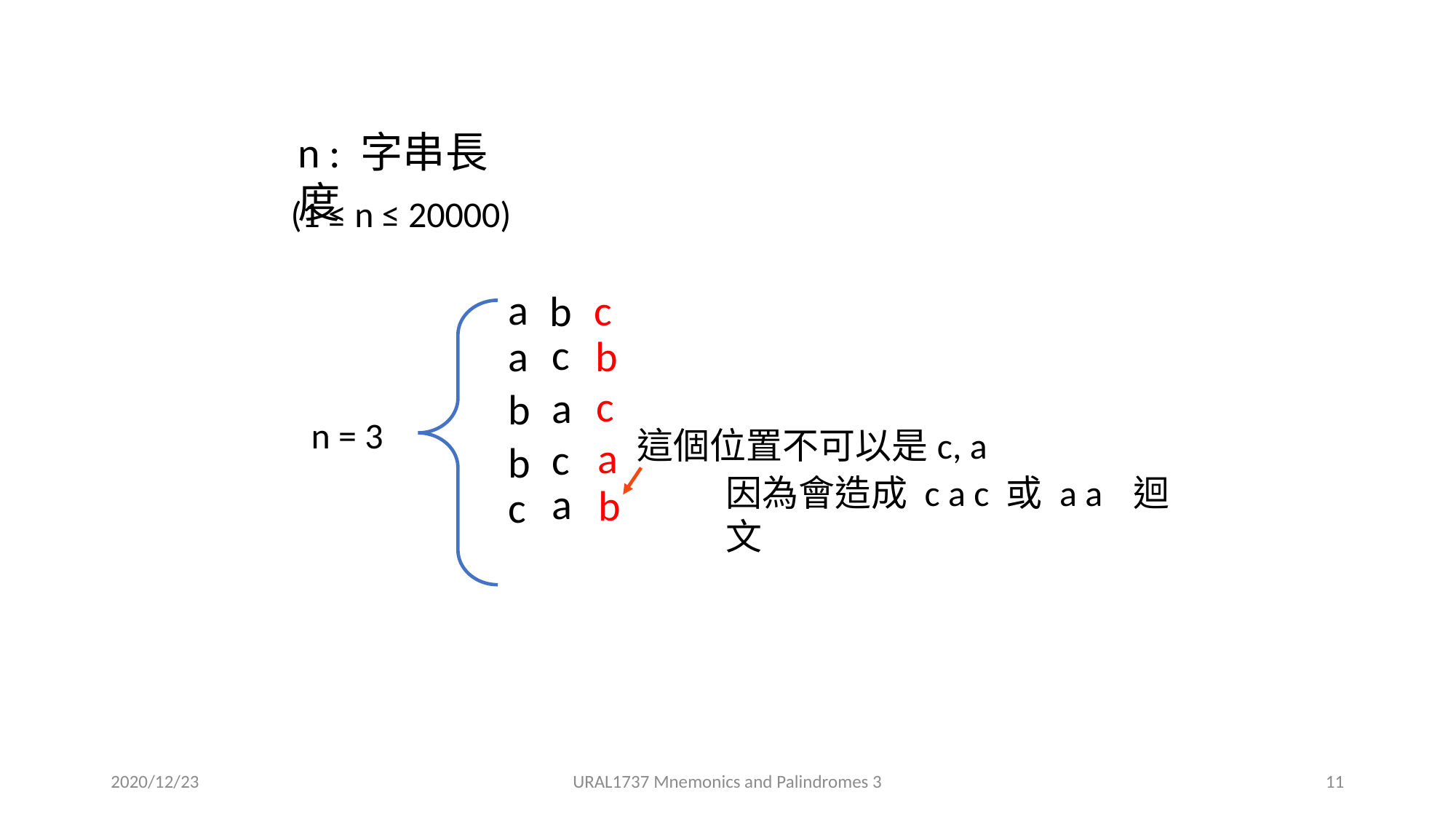

n : 字串長度
 (1 ≤ n ≤ 20000)
a
c
b

c
a
b
c
a
b
n = 3
這個位置不可以是c, a
a
c
b
因為會造成 c a c 或 a a 迴文
a
b
c
2020/12/23
URAL1737 Mnemonics and Palindromes 3
11